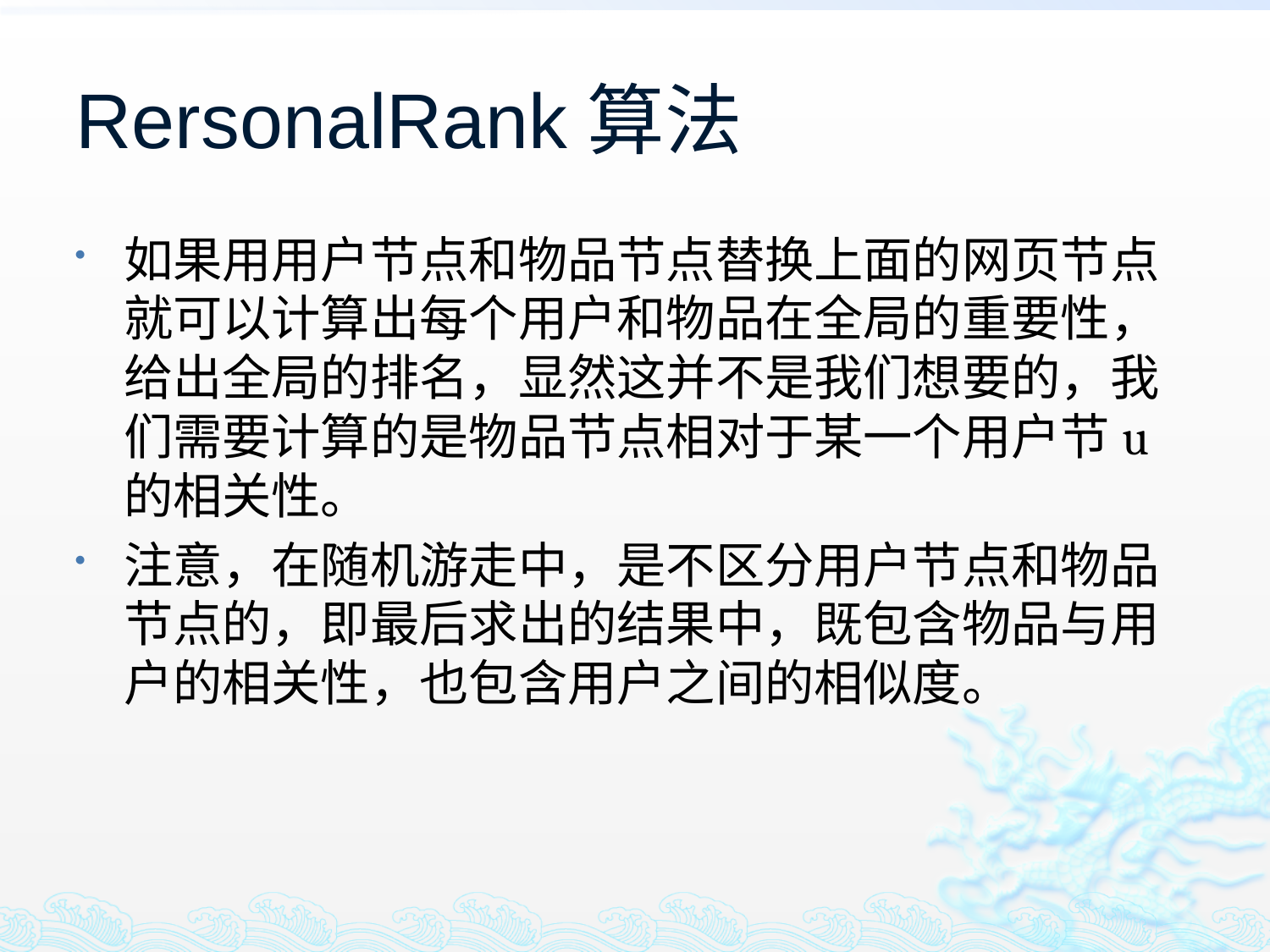

# RersonalRank算法
如果用用户节点和物品节点替换上面的网页节点就可以计算出每个用户和物品在全局的重要性，给出全局的排名，显然这并不是我们想要的，我们需要计算的是物品节点相对于某一个用户节u的相关性。
注意，在随机游走中，是不区分用户节点和物品节点的，即最后求出的结果中，既包含物品与用户的相关性，也包含用户之间的相似度。